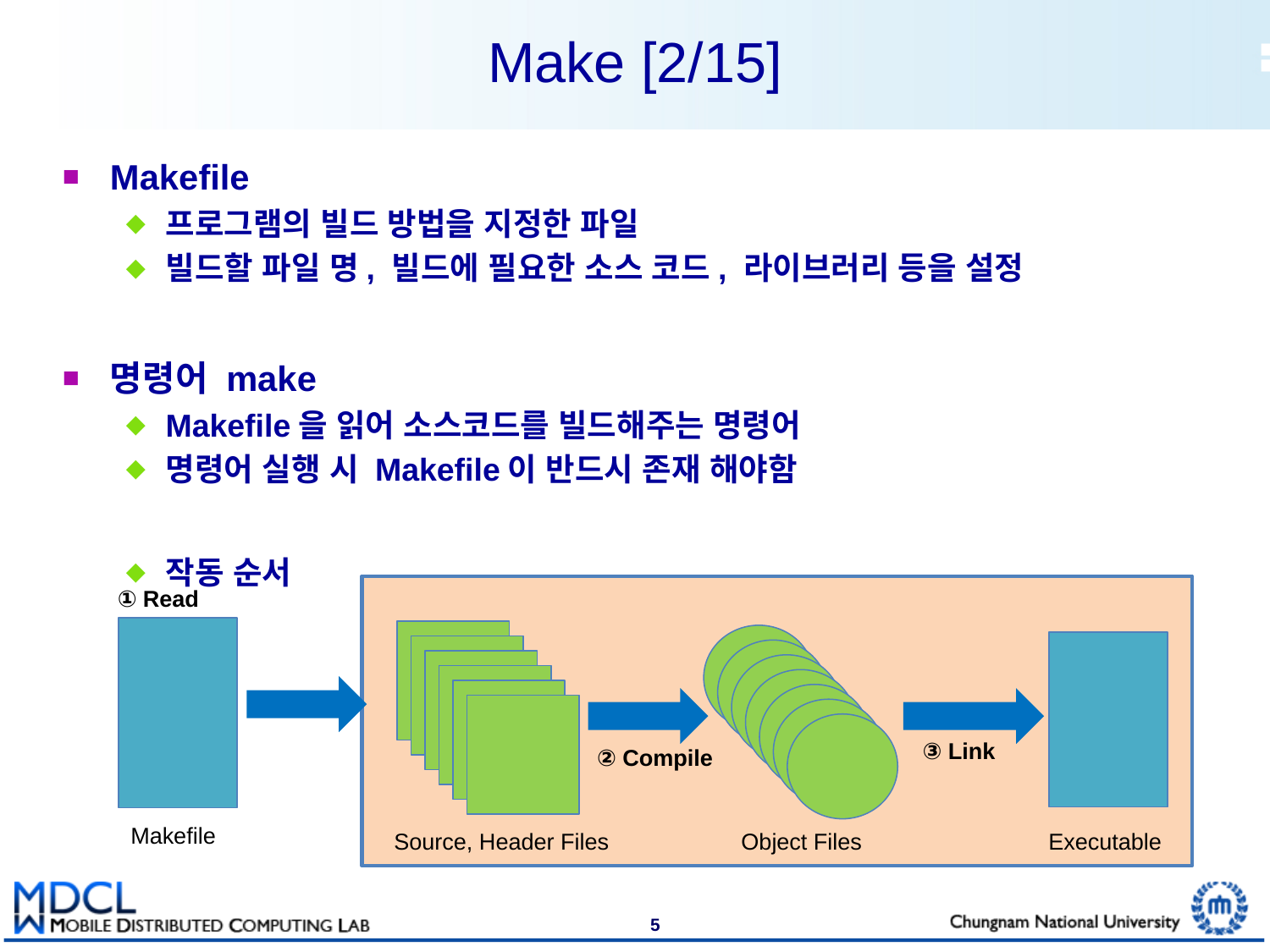

# Make [2/15]
Makefile
프로그램의 빌드 방법을 지정한 파일
빌드할 파일 명, 빌드에 필요한 소스 코드, 라이브러리 등을 설정

명령어 make
Makefile을 읽어 소스코드를 빌드해주는 명령어
명령어 실행 시 Makefile이 반드시 존재 해야함

작동 순서

① Read

③ Link
② Compile
Source, Header Files
Object Files
Executable

Makefile